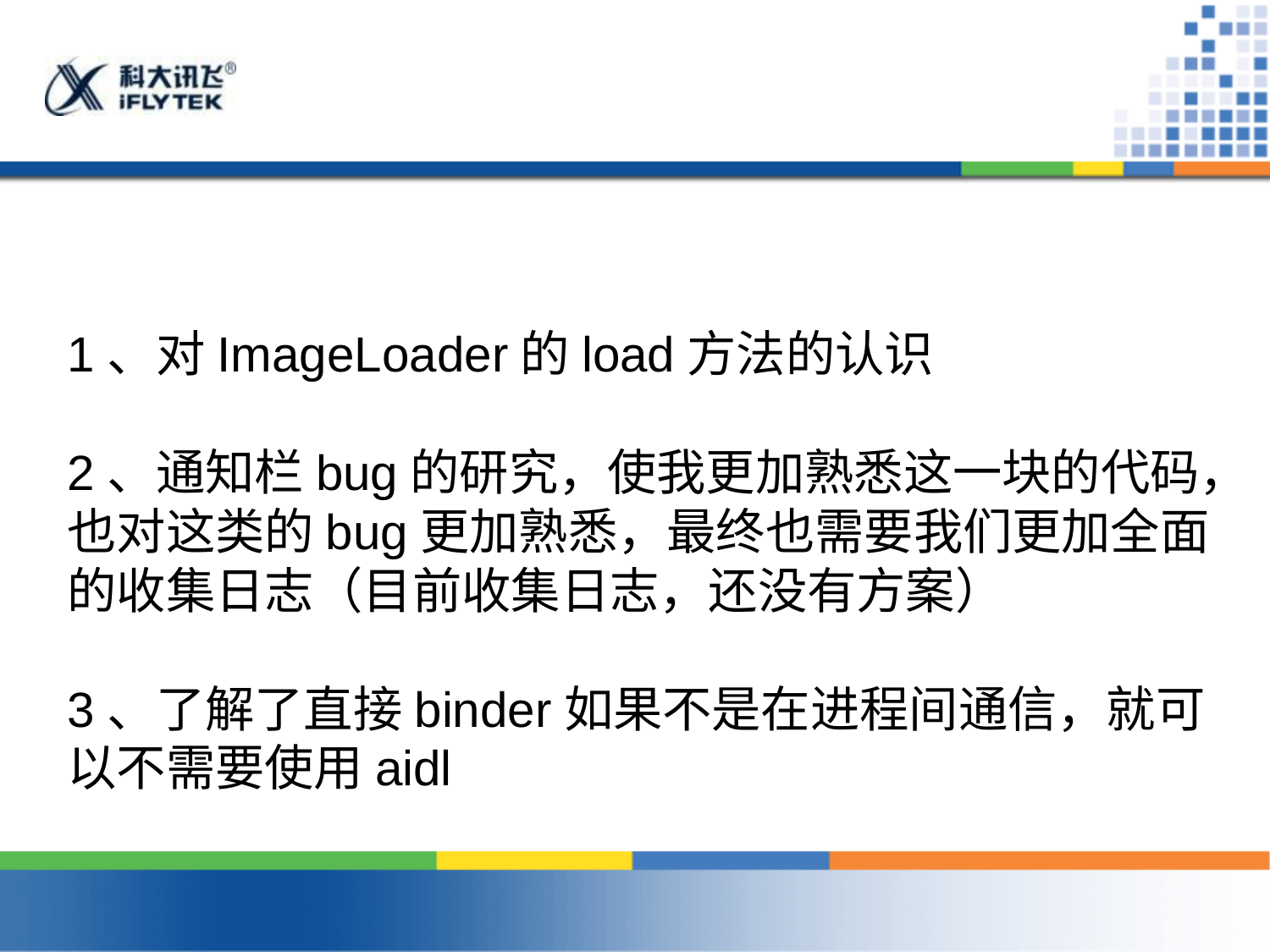

1、对ImageLoader的load方法的认识

2、通知栏bug的研究，使我更加熟悉这一块的代码，也对这类的bug更加熟悉，最终也需要我们更加全面的收集日志（目前收集日志，还没有方案）

3、了解了直接binder如果不是在进程间通信，就可以不需要使用aidl